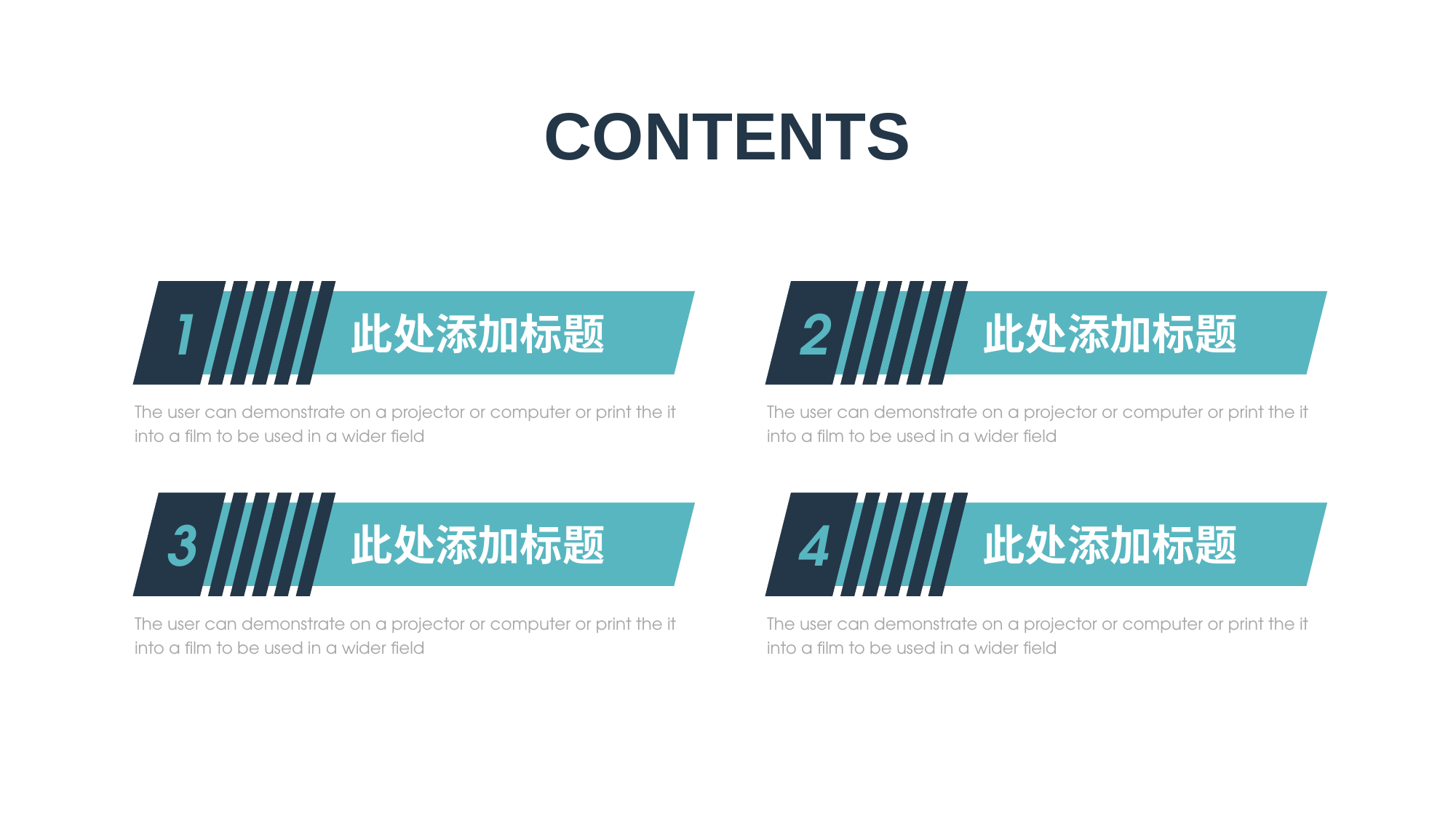

CONTENTS

1
此处添加标题
The user can demonstrate on a projector or computer or print the it into a film to be used in a wider field

2
此处添加标题
The user can demonstrate on a projector or computer or print the it into a film to be used in a wider field

3
此处添加标题
The user can demonstrate on a projector or computer or print the it into a film to be used in a wider field

4
此处添加标题
The user can demonstrate on a projector or computer or print the it into a film to be used in a wider field